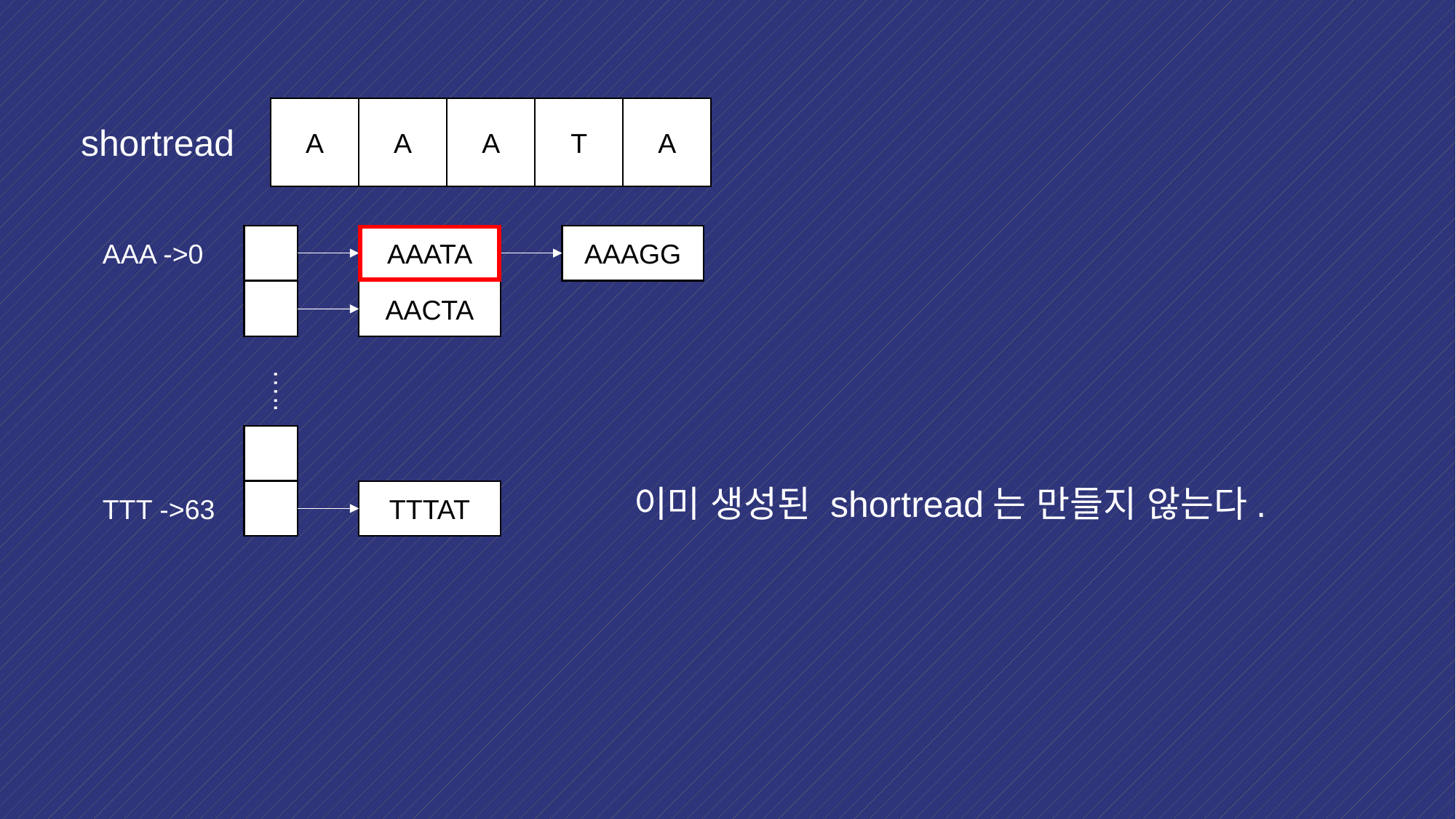

A
A
A
T
A
shortread

AAATA

AAAGG
AAA ->0

AACTA
…..

이미 생성된 shortread는 만들지 않는다.

TTTAT
TTT ->63